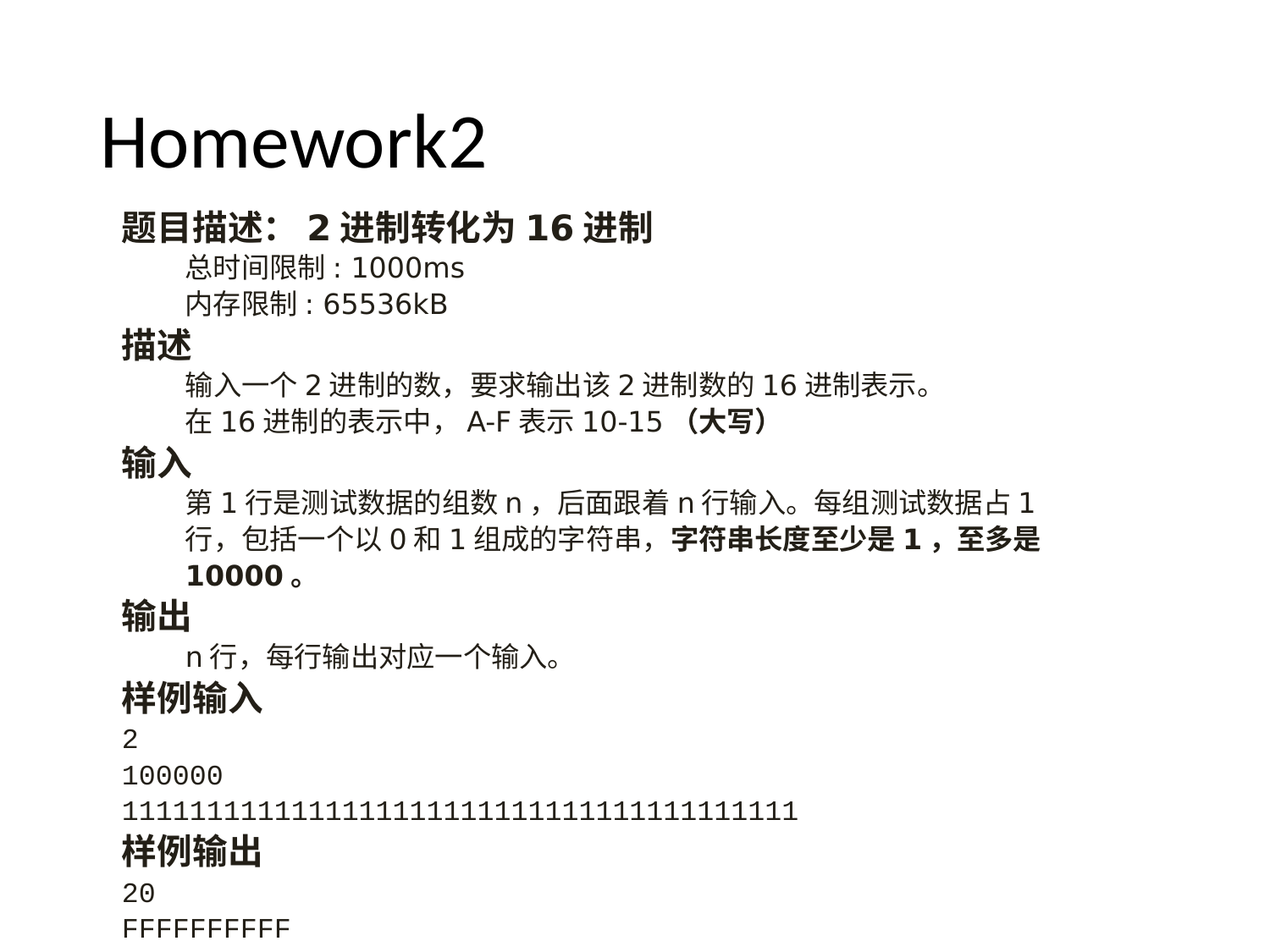

# Homework2
题目描述：2进制转化为16进制
总时间限制: 1000ms
内存限制: 65536kB
描述
输入一个2进制的数，要求输出该2进制数的16进制表示。
在16进制的表示中，A-F表示10-15（大写）
输入
第1行是测试数据的组数n，后面跟着n行输入。每组测试数据占1行，包括一个以0和1组成的字符串，字符串长度至少是1，至多是10000。
输出
n行，每行输出对应一个输入。
样例输入
2
100000
1111111111111111111111111111111111111111
样例输出
20
FFFFFFFFFF